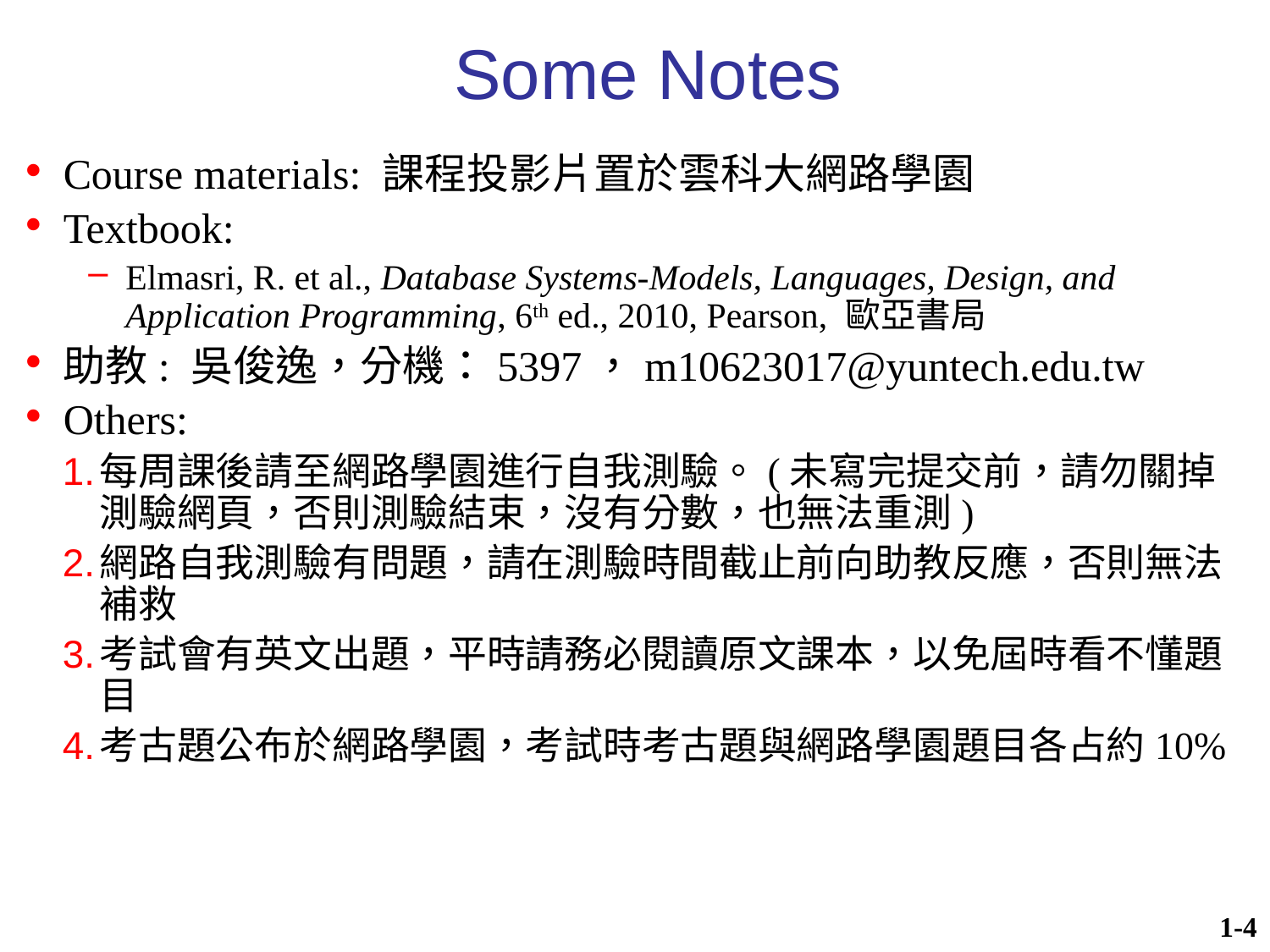

# Some Notes
Course materials: 課程投影片置於雲科大網路學園
Textbook:
Elmasri, R. et al., Database Systems-Models, Languages, Design, and Application Programming, 6th ed., 2010, Pearson, 歐亞書局
助教: 吳俊逸，分機：5397，m10623017@yuntech.edu.tw
Others:
每周課後請至網路學園進行自我測驗。(未寫完提交前，請勿關掉測驗網頁，否則測驗結束，沒有分數，也無法重測)
網路自我測驗有問題，請在測驗時間截止前向助教反應，否則無法補救
考試會有英文出題，平時請務必閱讀原文課本，以免屆時看不懂題目
考古題公布於網路學園，考試時考古題與網路學園題目各占約10%
1-4